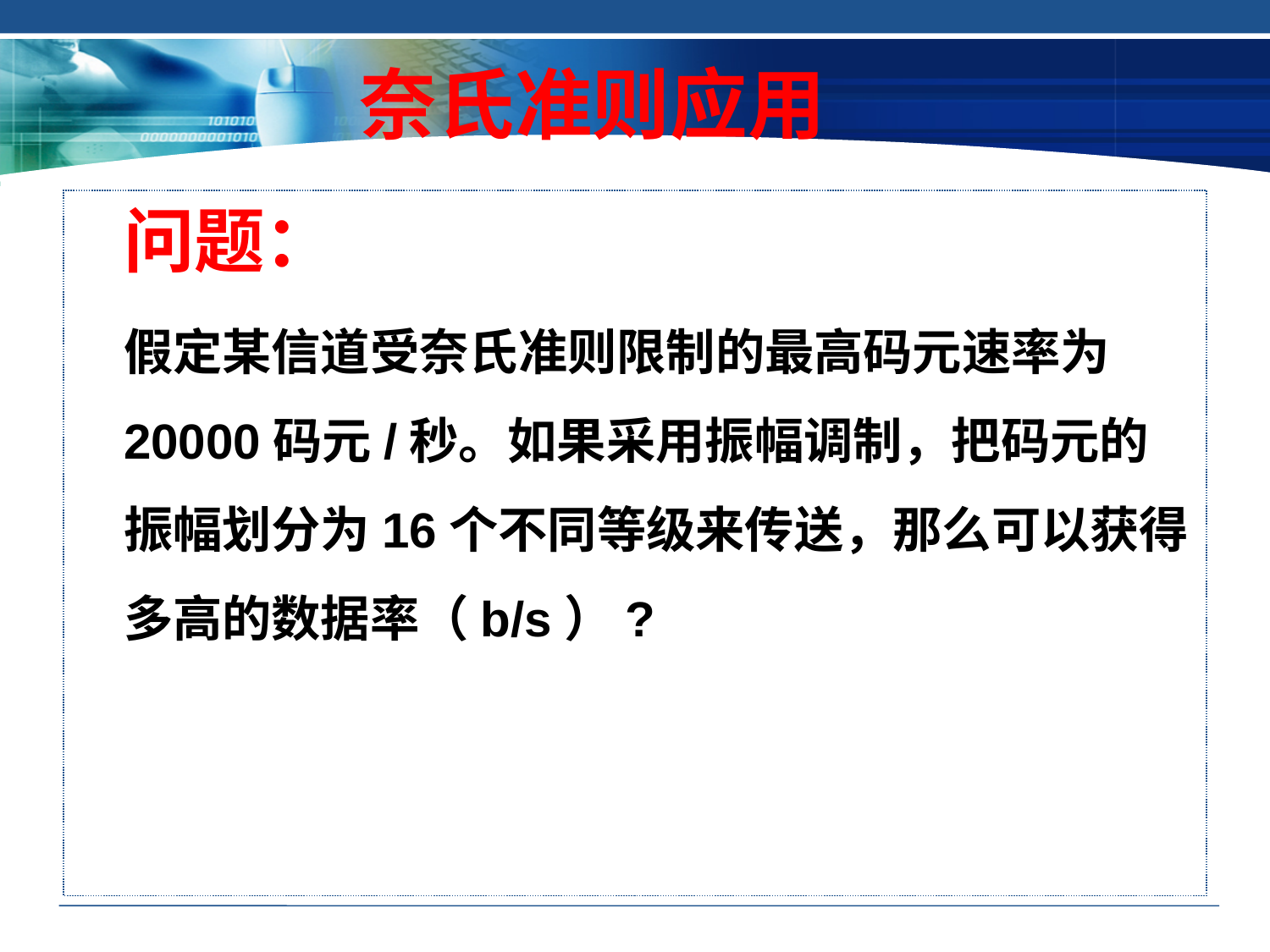

#
奈氏准则应用
 	问题：
	假定某信道受奈氏准则限制的最高码元速率为20000码元/秒。如果采用振幅调制，把码元的振幅划分为16个不同等级来传送，那么可以获得多高的数据率（b/s）?